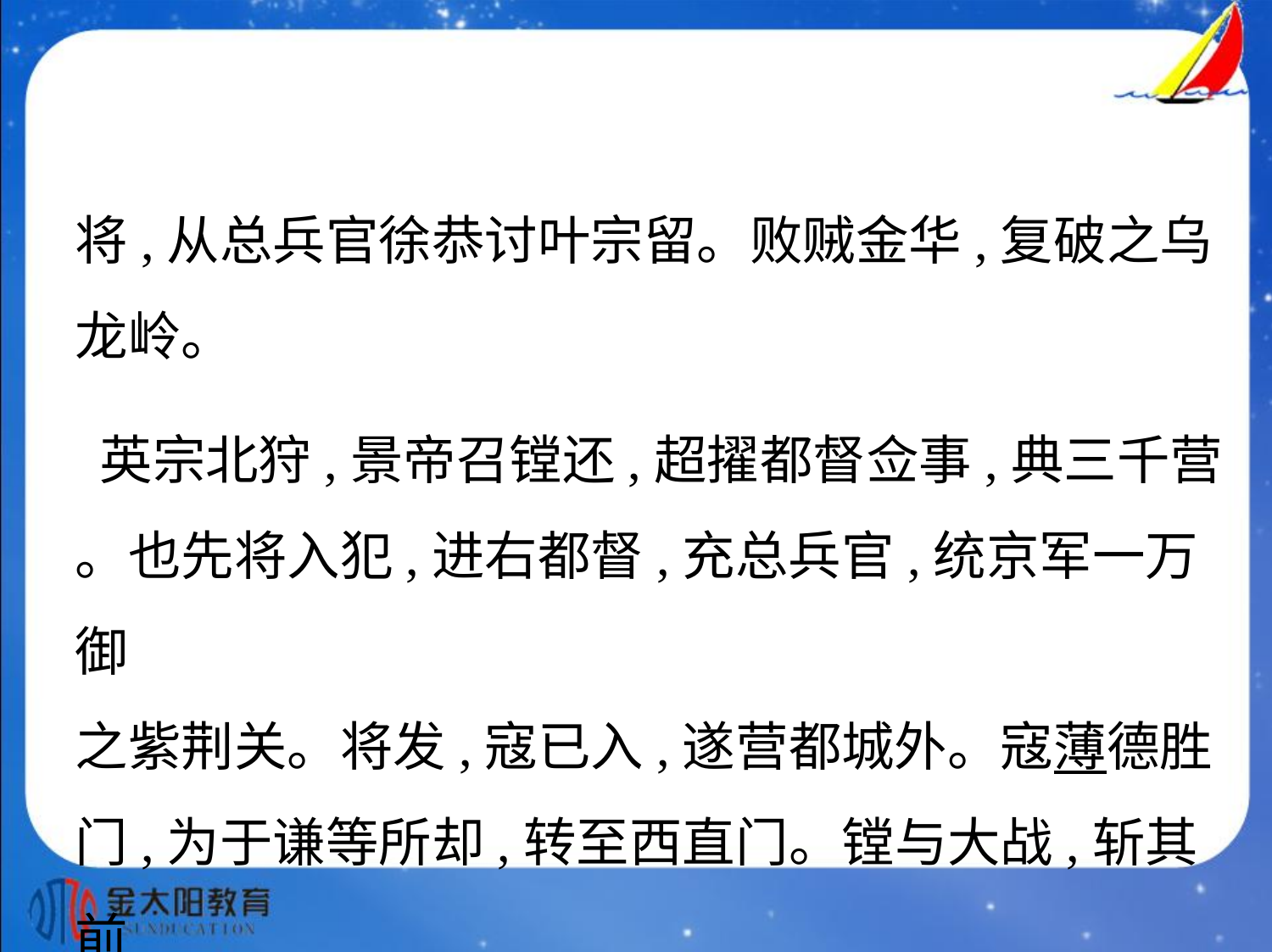

将,从总兵官徐恭讨叶宗留。败贼金华,复破之乌
龙岭。
 英宗北狩,景帝召镗还,超擢都督佥事,典三千营
。也先将入犯,进右都督,充总兵官,统京军一万御
之紫荆关。将发,寇已入,遂营都城外。寇薄德胜
门,为于谦等所却,转至西直门。镗与大战,斩其前